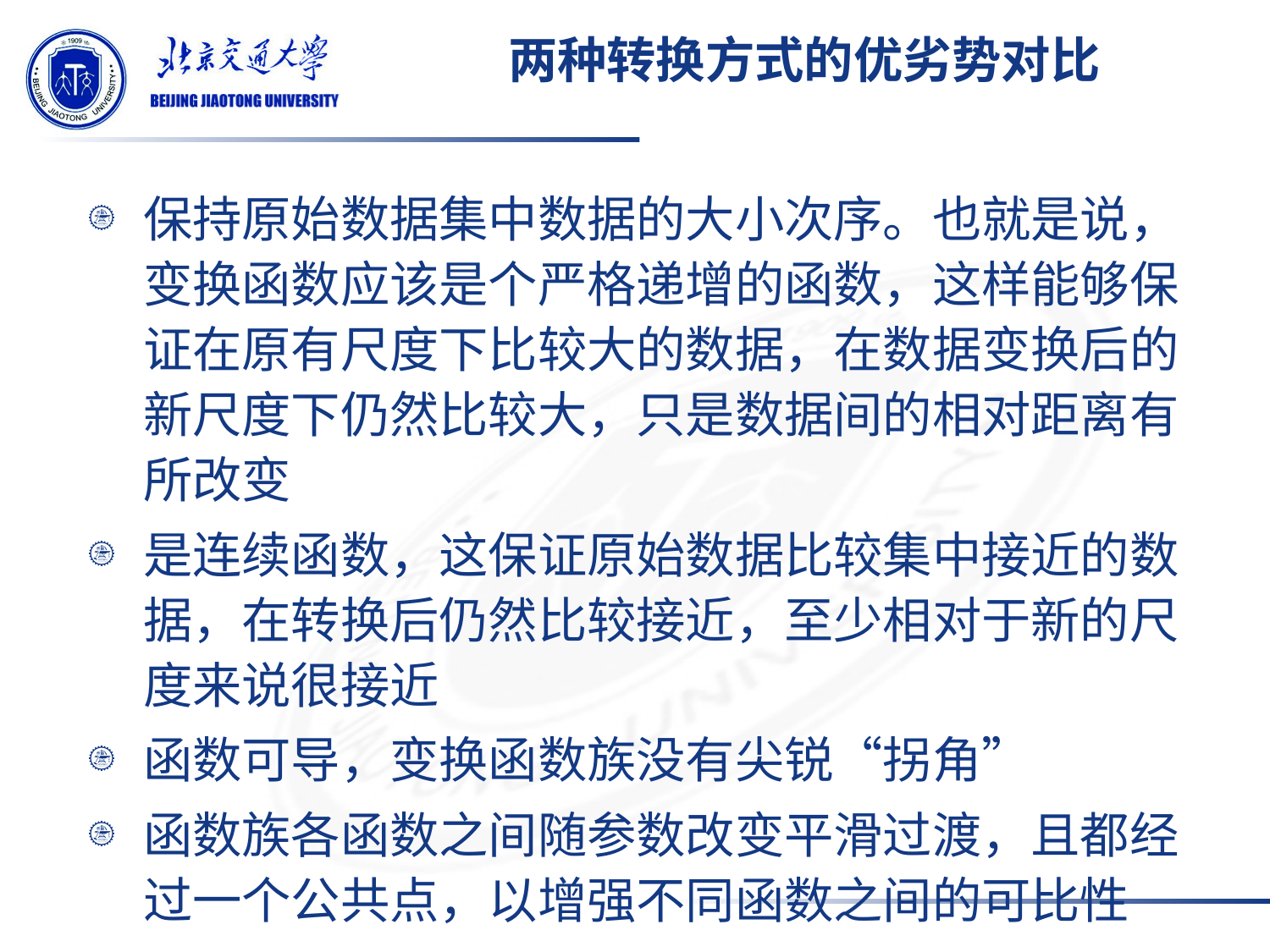

# 两种转换方式的优劣势对比
保持原始数据集中数据的大小次序。也就是说，变换函数应该是个严格递增的函数，这样能够保证在原有尺度下比较大的数据，在数据变换后的新尺度下仍然比较大，只是数据间的相对距离有所改变
是连续函数，这保证原始数据比较集中接近的数据，在转换后仍然比较接近，至少相对于新的尺度来说很接近
函数可导，变换函数族没有尖锐“拐角”
函数族各函数之间随参数改变平滑过渡，且都经过一个公共点，以增强不同函数之间的可比性